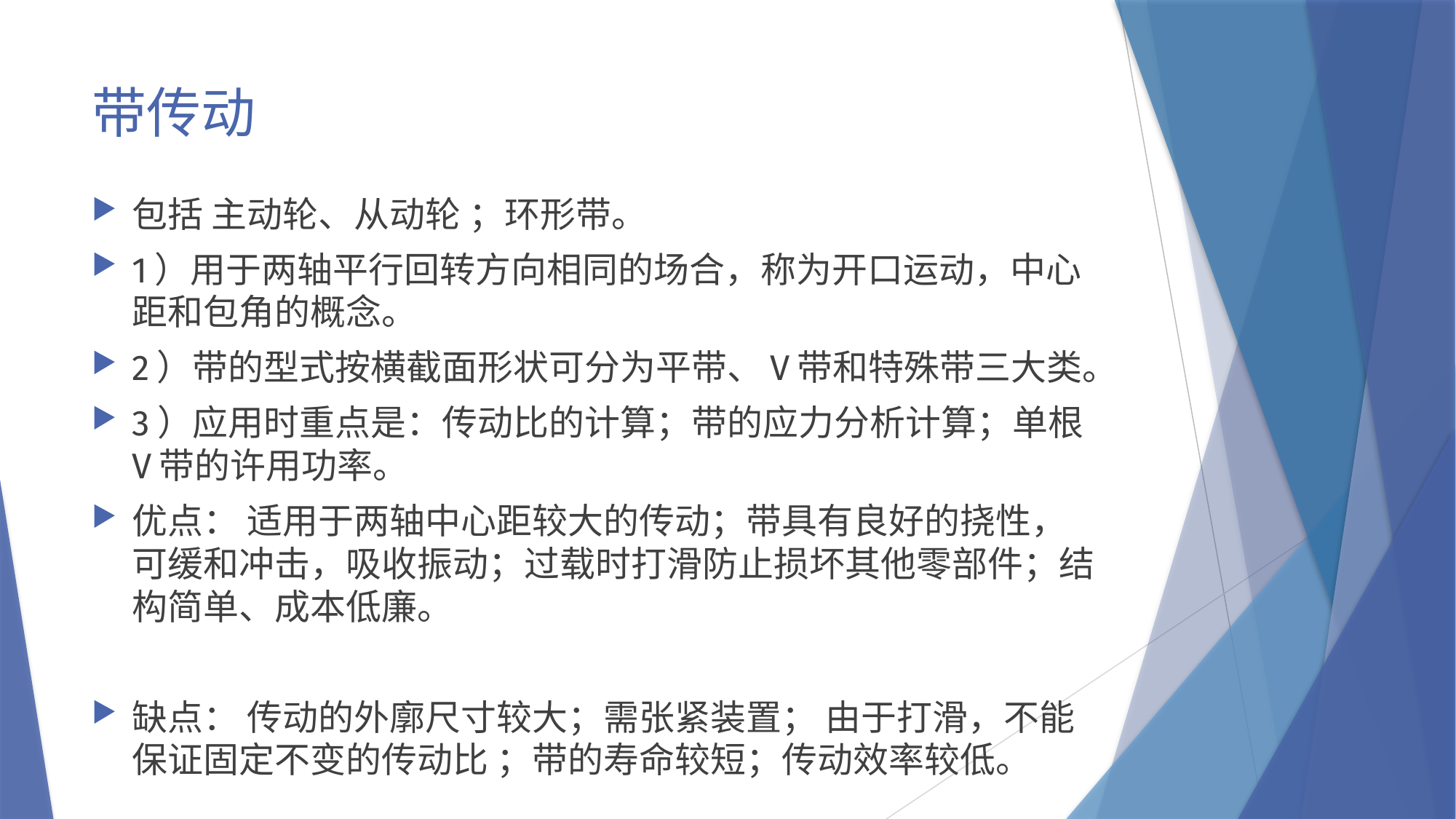

# 带传动
包括 主动轮、从动轮 ；环形带。
1）用于两轴平行回转方向相同的场合，称为开口运动，中心距和包角的概念。
2）带的型式按横截面形状可分为平带、V带和特殊带三大类。
3）应用时重点是：传动比的计算；带的应力分析计算；单根V带的许用功率。
优点： 适用于两轴中心距较大的传动；带具有良好的挠性，可缓和冲击，吸收振动；过载时打滑防止损坏其他零部件；结构简单、成本低廉。

缺点： 传动的外廓尺寸较大；需张紧装置； 由于打滑，不能保证固定不变的传动比 ；带的寿命较短；传动效率较低。